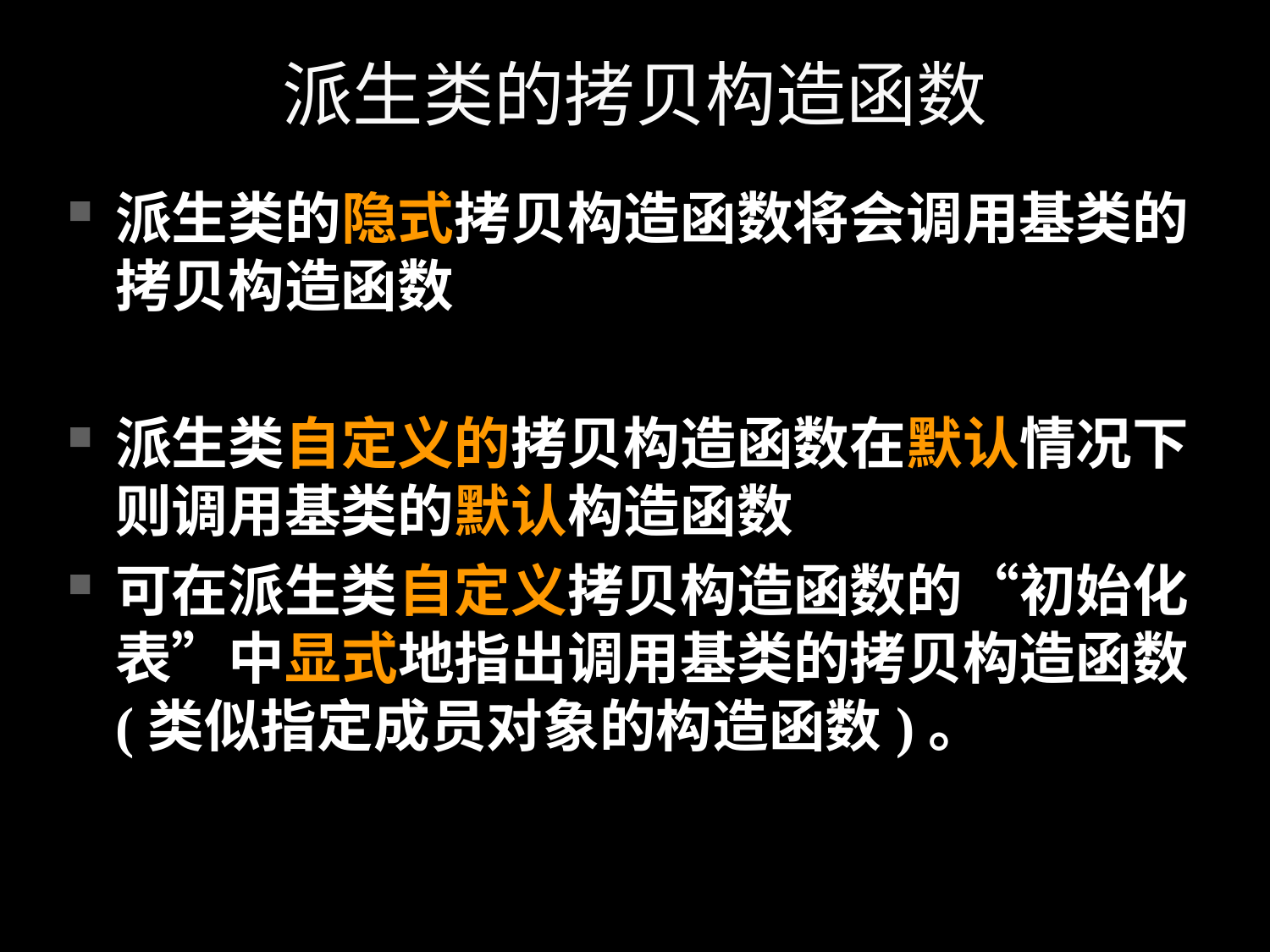

# 派生类的拷贝构造函数
派生类的隐式拷贝构造函数将会调用基类的拷贝构造函数

派生类自定义的拷贝构造函数在默认情况下则调用基类的默认构造函数
可在派生类自定义拷贝构造函数的“初始化表”中显式地指出调用基类的拷贝构造函数(类似指定成员对象的构造函数)。